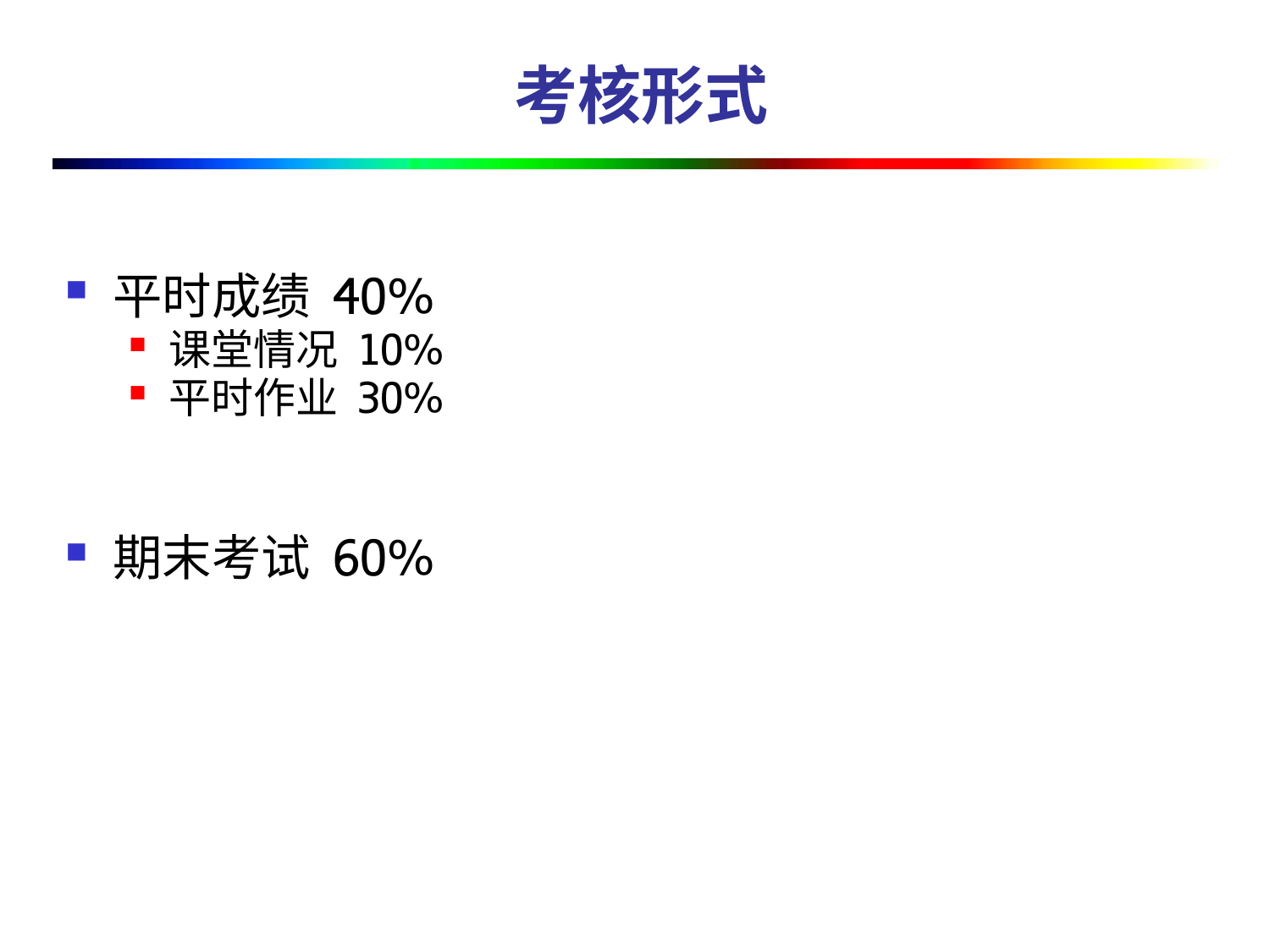

# 考核形式

平时成绩 40%
课堂情况 10%
平时作业 30%

期末考试 60%